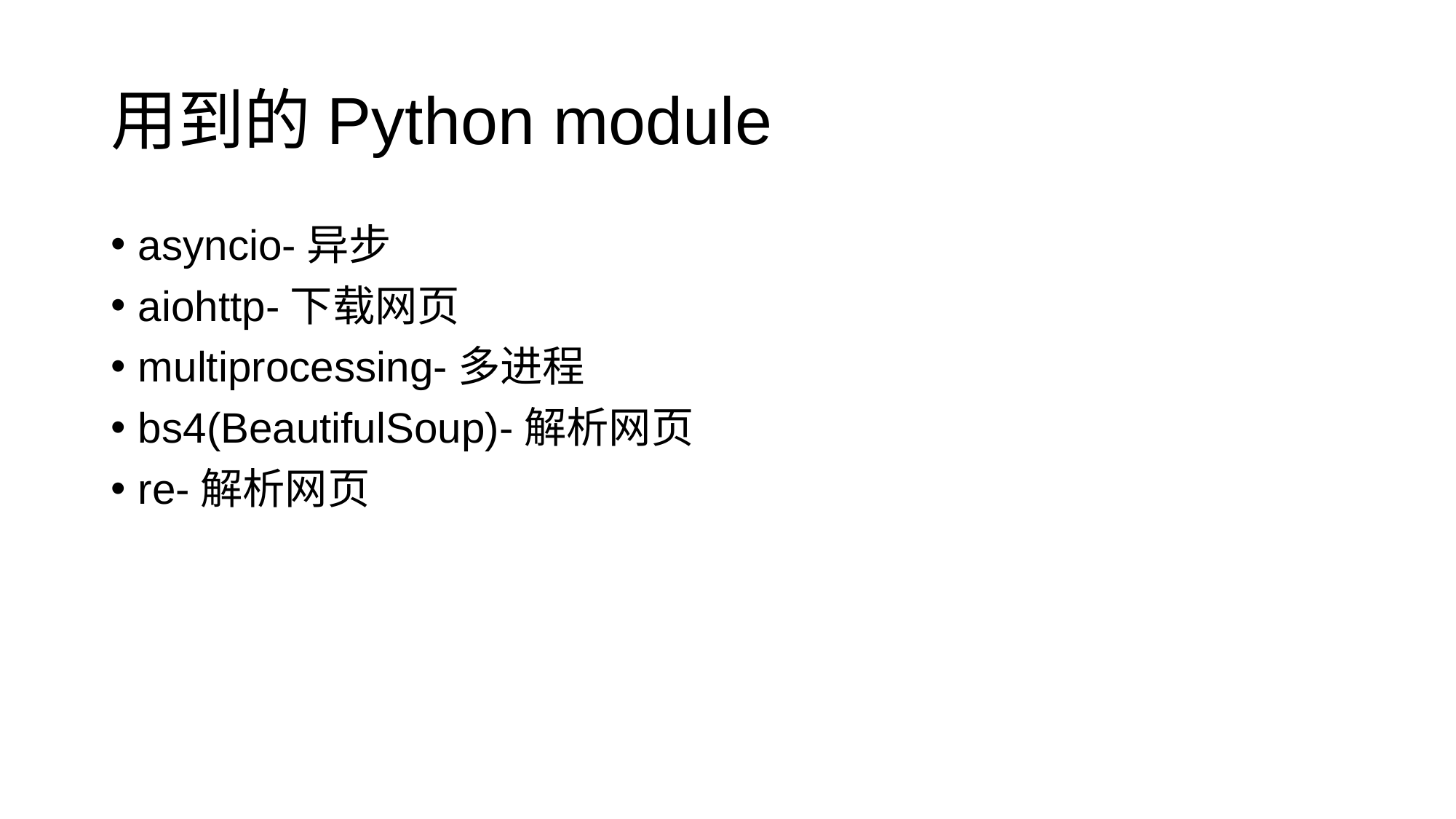

# 用到的Python module
asyncio-异步
aiohttp-下载网页
multiprocessing-多进程
bs4(BeautifulSoup)-解析网页
re-解析网页